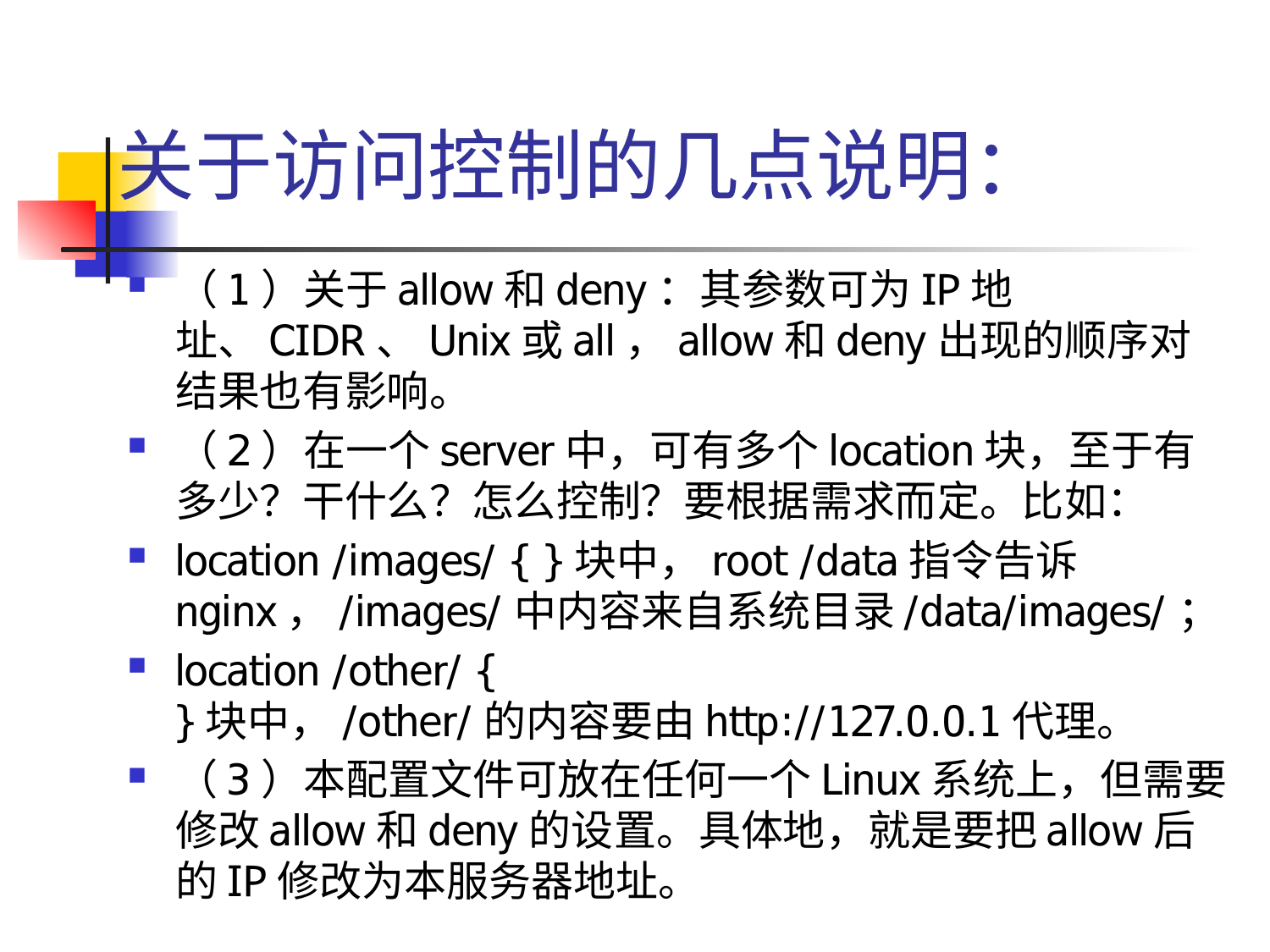

# 关于访问控制的几点说明：
（1）关于allow和deny：其参数可为IP地址、CIDR、Unix或all，allow和deny出现的顺序对结果也有影响。
（2）在一个server中，可有多个location块，至于有多少？干什么？怎么控制？要根据需求而定。比如：
location /images/ { }块中，root /data指令告诉nginx，/images/中内容来自系统目录/data/images/；
location /other/ { }块中，/other/的内容要由http://127.0.0.1代理。
（3）本配置文件可放在任何一个Linux系统上，但需要修改allow和deny的设置。具体地，就是要把allow后的IP修改为本服务器地址。